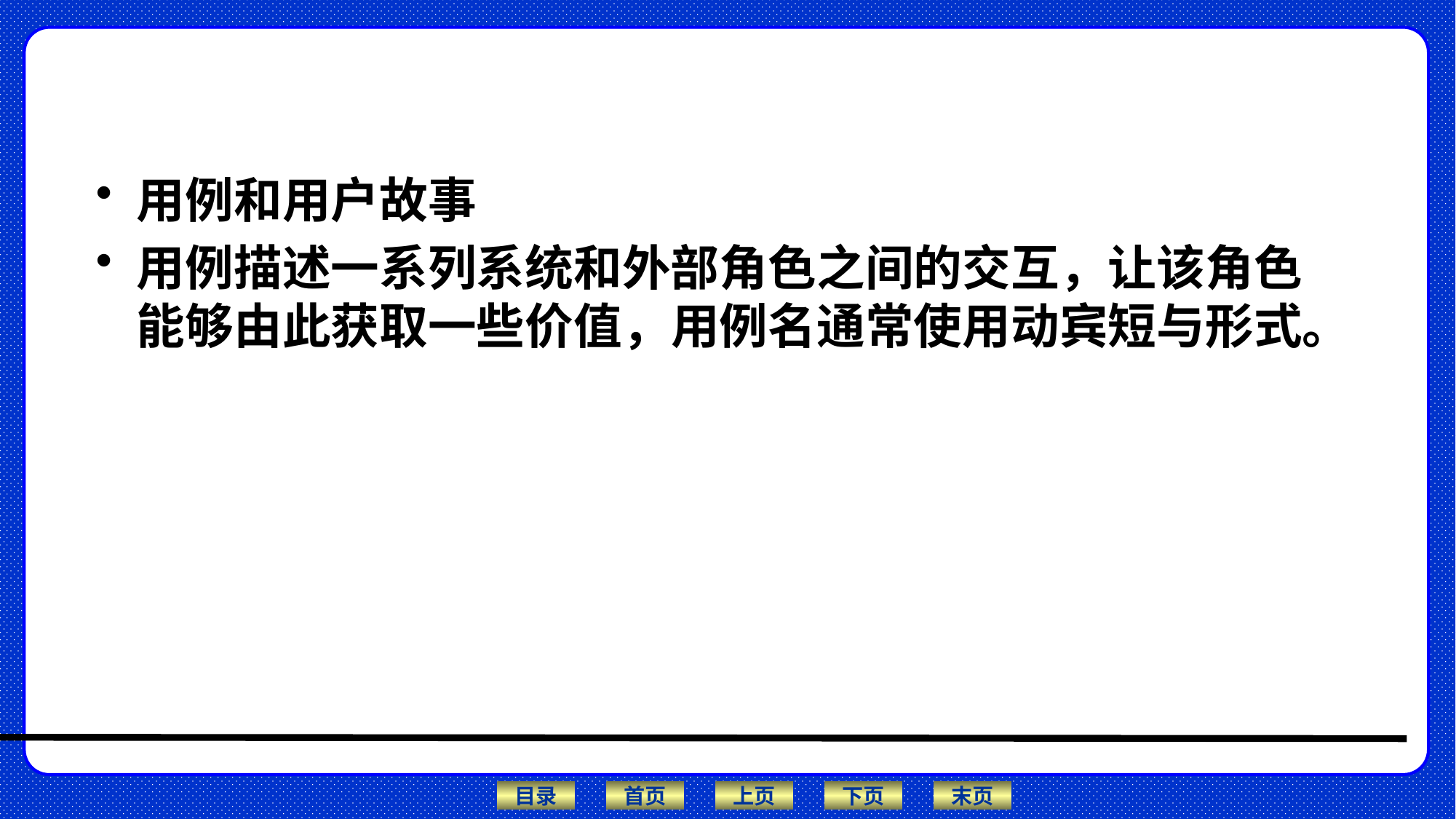

#
用例和用户故事
用例描述一系列系统和外部角色之间的交互，让该角色能够由此获取一些价值，用例名通常使用动宾短与形式。